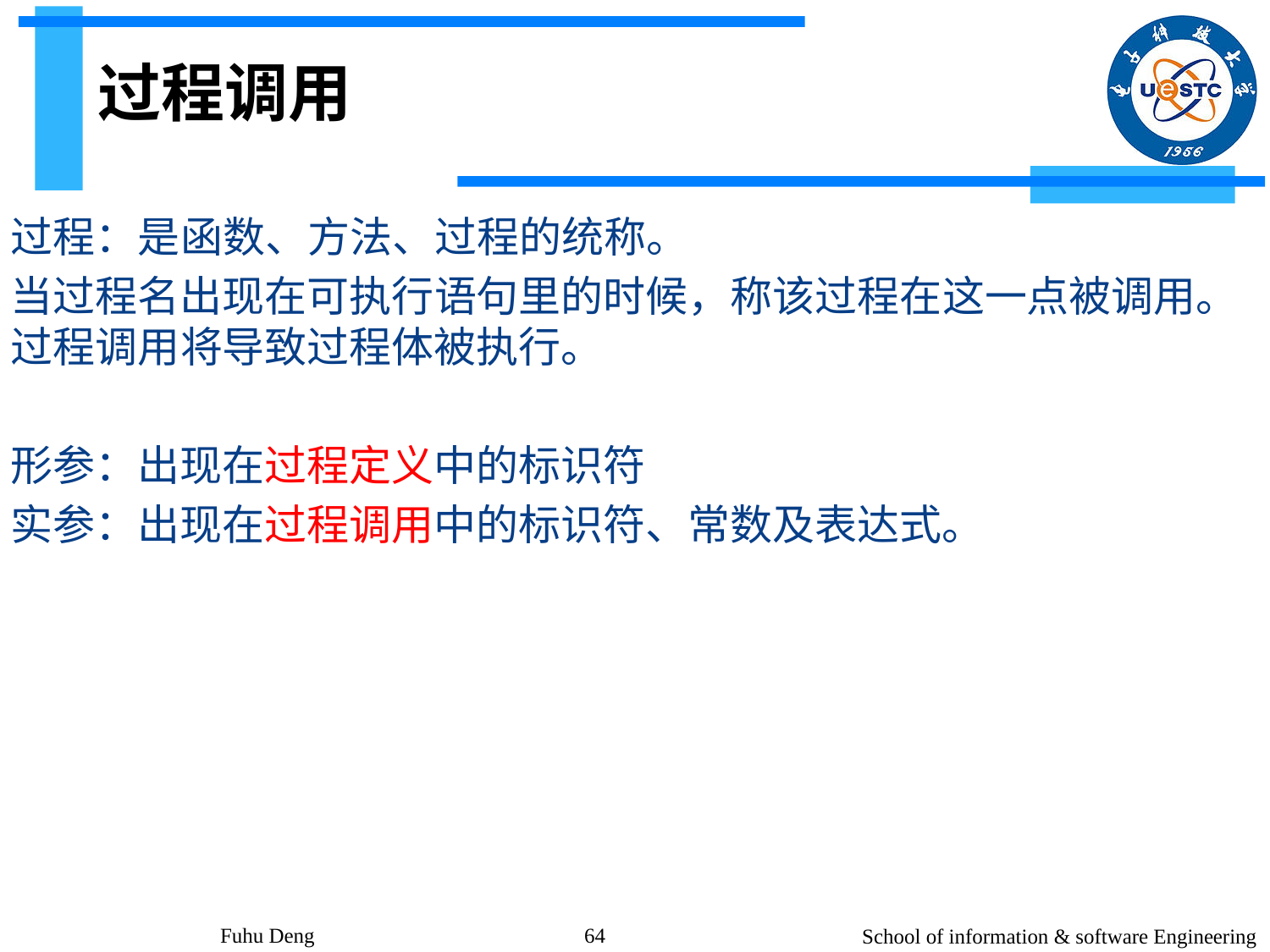

# 过程调用
过程：是函数、方法、过程的统称。
当过程名出现在可执行语句里的时候，称该过程在这一点被调用。过程调用将导致过程体被执行。

形参：出现在过程定义中的标识符
实参：出现在过程调用中的标识符、常数及表达式。
Fuhu Deng
64
School of information & software Engineering